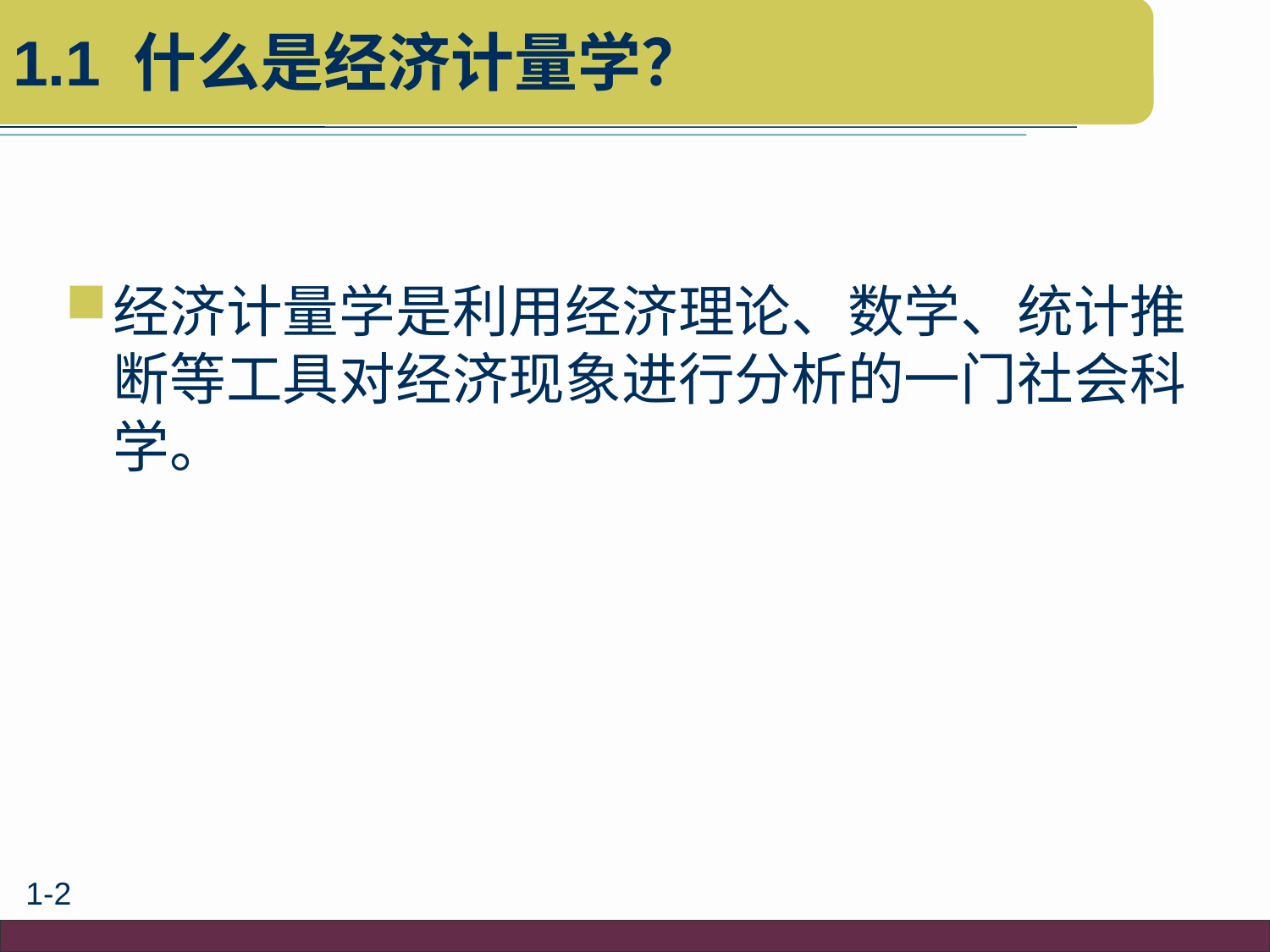

# 1.1 什么是经济计量学？

经济计量学是利用经济理论、数学、统计推断等工具对经济现象进行分析的一门社会科学。